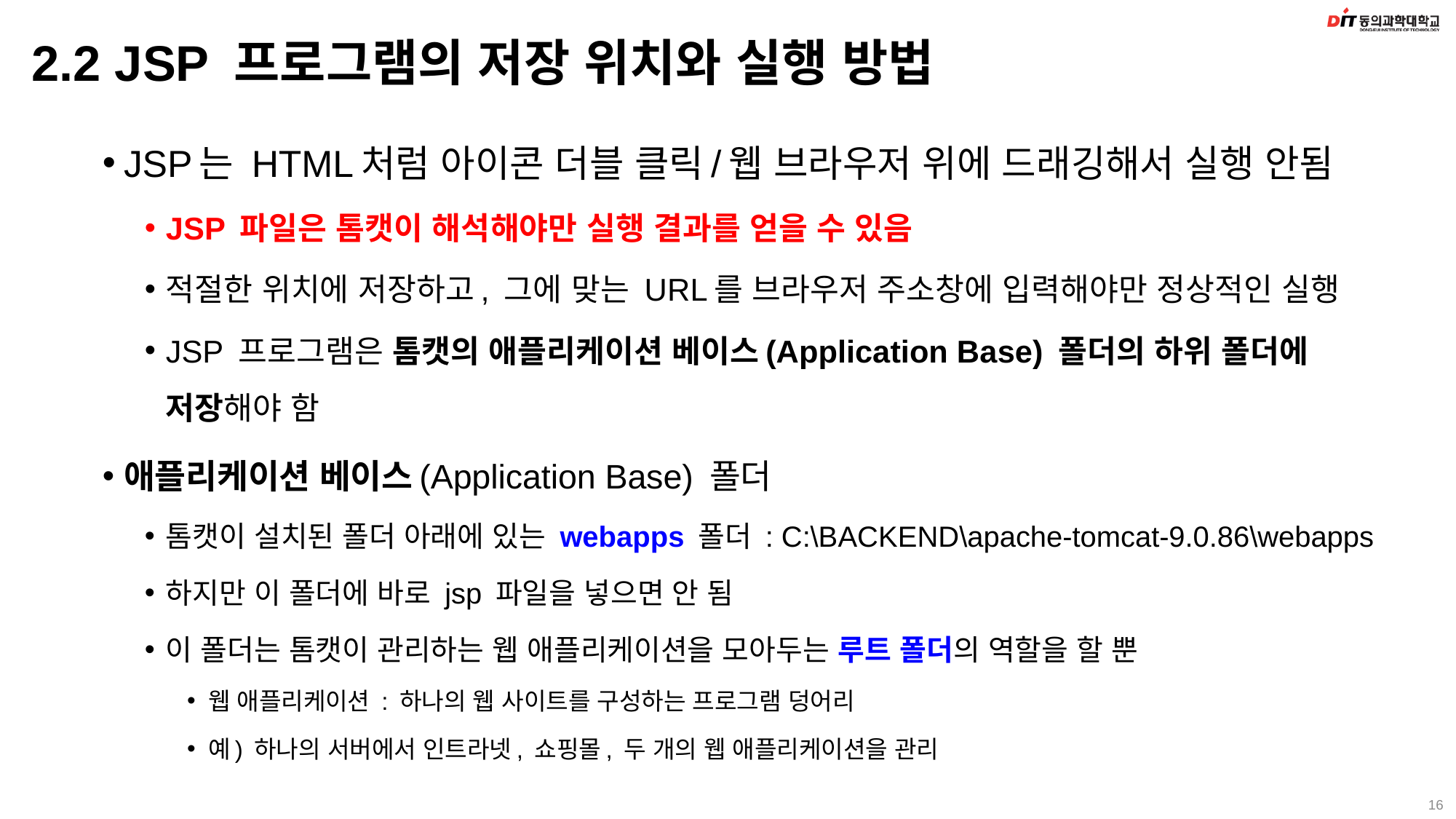

# 2.2 JSP 프로그램의 저장 위치와 실행 방법
JSP는 HTML처럼 아이콘 더블 클릭/웹 브라우저 위에 드래깅해서 실행 안됨
JSP 파일은 톰캣이 해석해야만 실행 결과를 얻을 수 있음
적절한 위치에 저장하고, 그에 맞는 URL를 브라우저 주소창에 입력해야만 정상적인 실행
JSP 프로그램은 톰캣의 애플리케이션 베이스(Application Base) 폴더의 하위 폴더에 저장해야 함
애플리케이션 베이스(Application Base) 폴더
톰캣이 설치된 폴더 아래에 있는 webapps 폴더 : C:\BACKEND\apache-tomcat-9.0.86\webapps
하지만 이 폴더에 바로 jsp 파일을 넣으면 안 됨
이 폴더는 톰캣이 관리하는 웹 애플리케이션을 모아두는 루트 폴더의 역할을 할 뿐
웹 애플리케이션 : 하나의 웹 사이트를 구성하는 프로그램 덩어리
예) 하나의 서버에서 인트라넷, 쇼핑몰, 두 개의 웹 애플리케이션을 관리
16